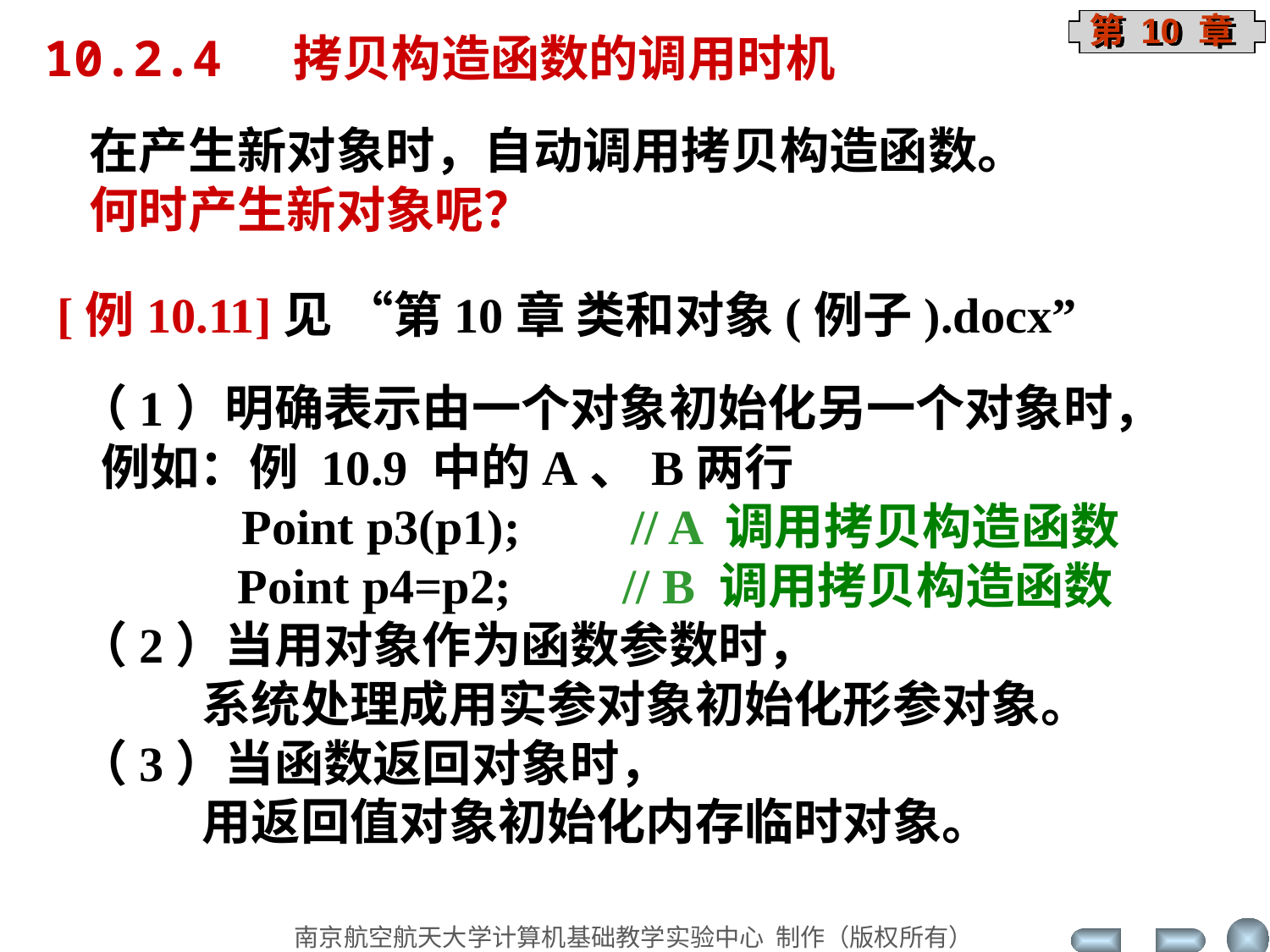

10.2.4  拷贝构造函数的调用时机
在产生新对象时，自动调用拷贝构造函数。
何时产生新对象呢？
[例10.11]见 “第10章 类和对象(例子).docx”
（1）明确表示由一个对象初始化另一个对象时，
 例如：例 10.9 中的A、B两行
	   Point p3(p1);         // A 调用拷贝构造函数
             Point p4=p2;         // B 调用拷贝构造函数
（2）当用对象作为函数参数时，
          系统处理成用实参对象初始化形参对象。
（3）当函数返回对象时，
          用返回值对象初始化内存临时对象。